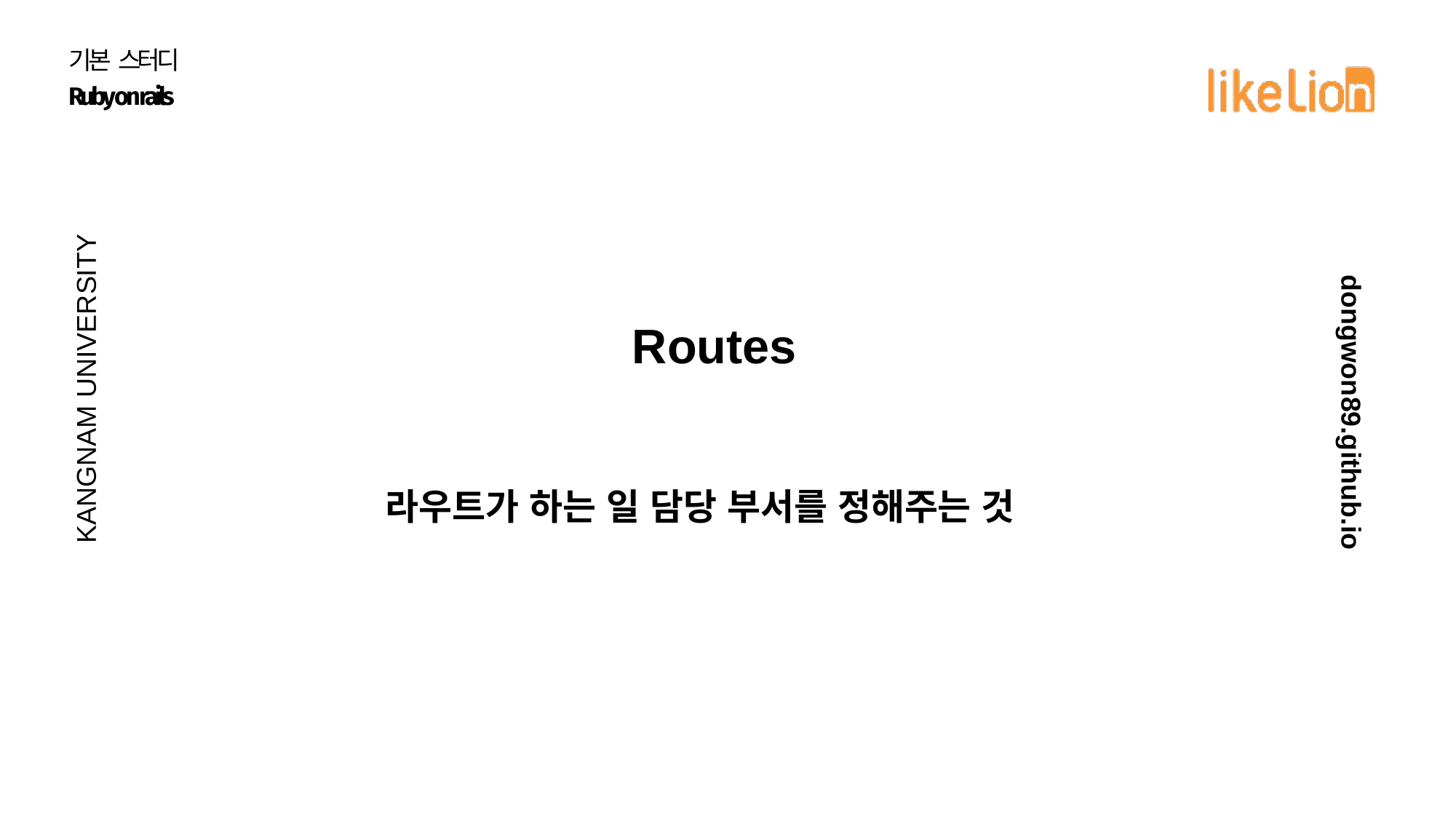

기본 스터디
Ruby on rails

KANGNAM UNIVERSITY
dongwon89.github.io
Routes
라우트가 하는 일 담당 부서를 정해주는 것